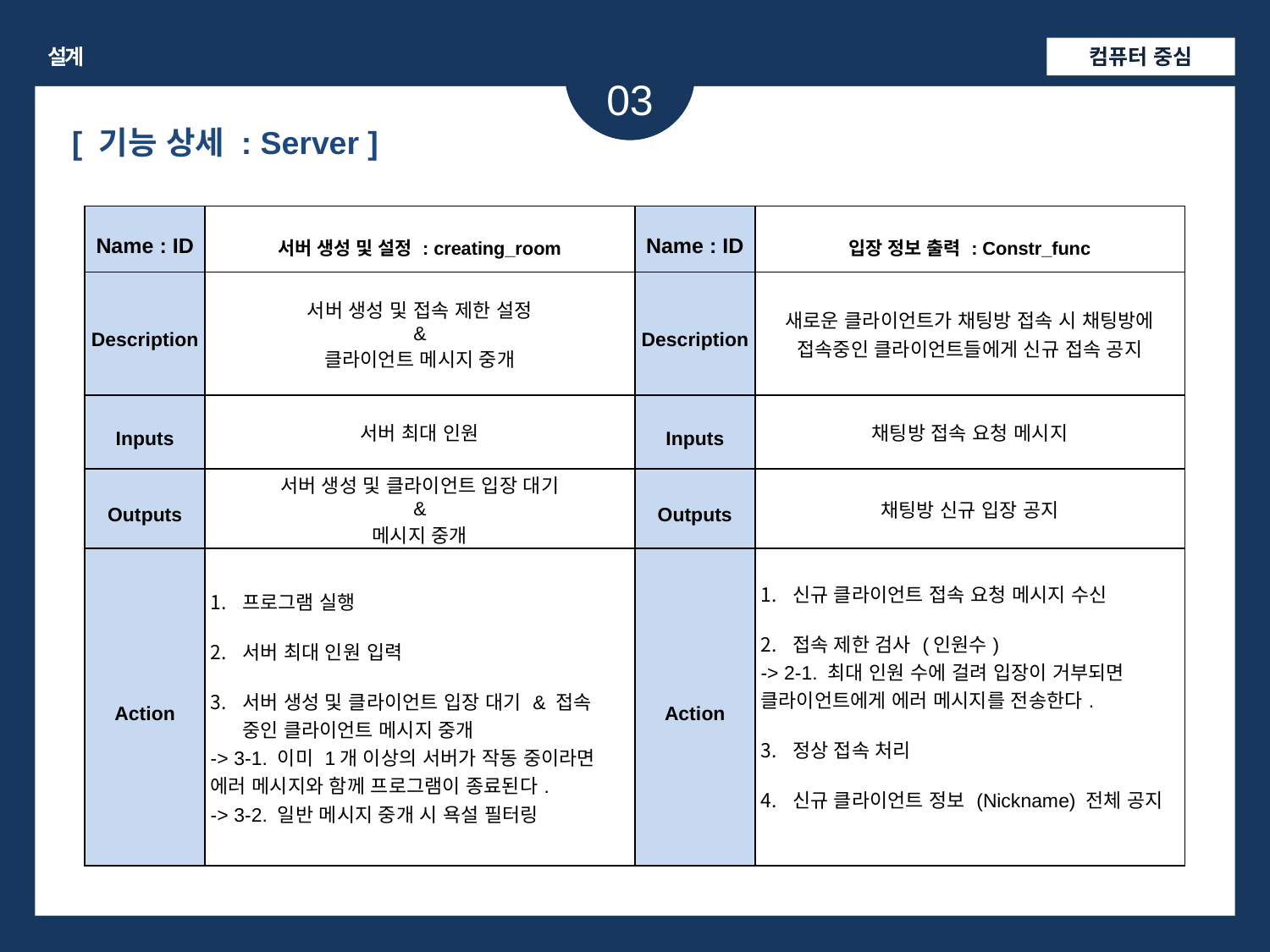

설계
시스템 프로그래밍
컴퓨터 중심
03

[ 기능 상세 : Server ]
| Name : ID | 서버 생성 및 설정 : creating\_room |
| --- | --- |
| Description | 서버 생성 및 접속 제한 설정 & 클라이언트 메시지 중개 |
| Inputs | 서버 최대 인원 |
| Outputs | 서버 생성 및 클라이언트 입장 대기 & 메시지 중개 |
| Action | 프로그램 실행 서버 최대 인원 입력 서버 생성 및 클라이언트 입장 대기 & 접속 중인 클라이언트 메시지 중개 -> 3-1. 이미 1개 이상의 서버가 작동 중이라면 에러 메시지와 함께 프로그램이 종료된다. -> 3-2. 일반 메시지 중개 시 욕설 필터링 |
| Name : ID | 입장 정보 출력 : Constr\_func |
| --- | --- |
| Description | 새로운 클라이언트가 채팅방 접속 시 채팅방에 접속중인 클라이언트들에게 신규 접속 공지 |
| Inputs | 채팅방 접속 요청 메시지 |
| Outputs | 채팅방 신규 입장 공지 |
| Action | 신규 클라이언트 접속 요청 메시지 수신 접속 제한 검사 (인원수) -> 2-1. 최대 인원 수에 걸려 입장이 거부되면 클라이언트에게 에러 메시지를 전송한다. 정상 접속 처리 신규 클라이언트 정보 (Nickname) 전체 공지 |